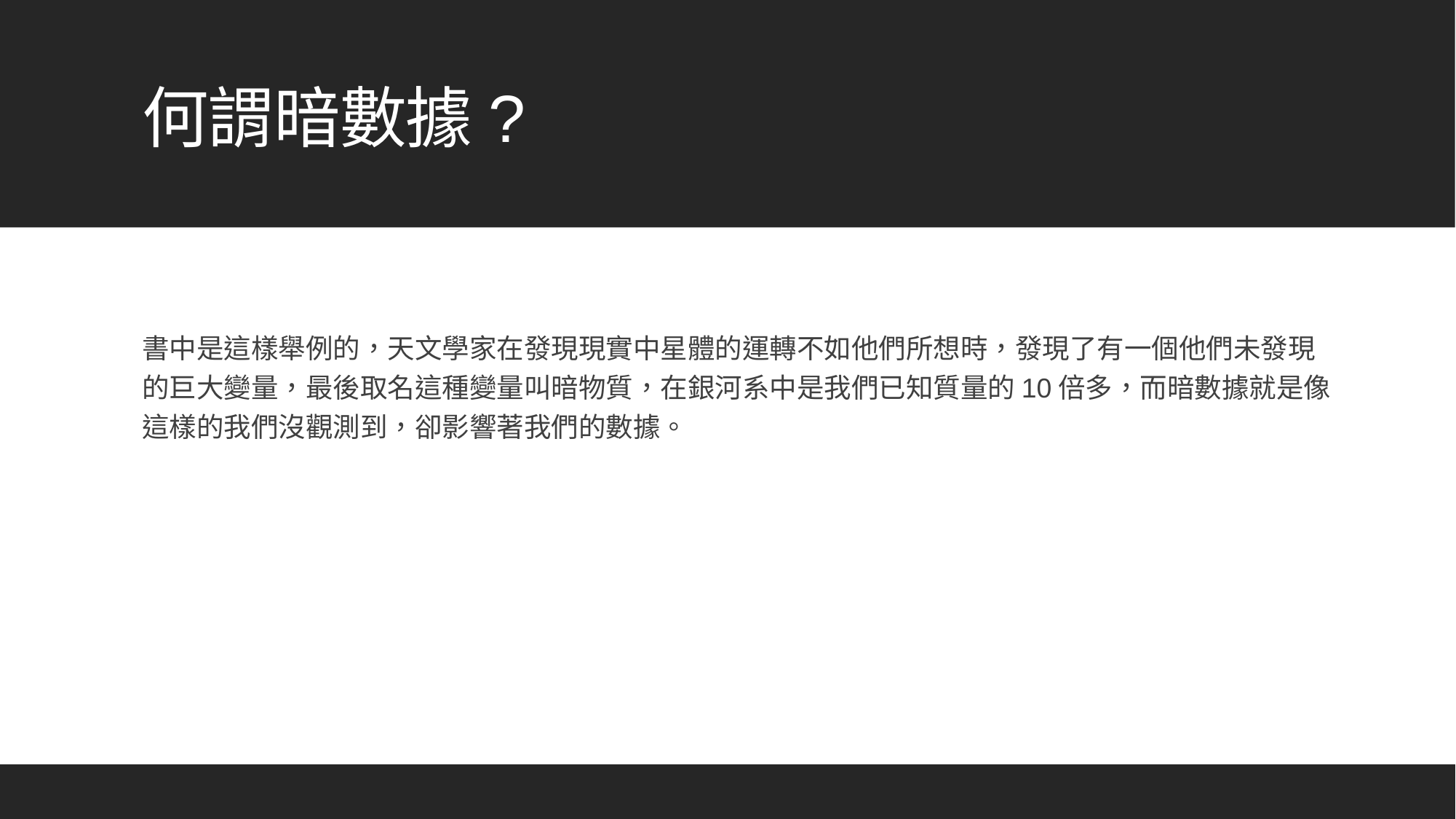

# 何謂暗數據?
書中是這樣舉例的，天文學家在發現現實中星體的運轉不如他們所想時，發現了有一個他們未發現的巨大變量，最後取名這種變量叫暗物質，在銀河系中是我們已知質量的10倍多，而暗數據就是像這樣的我們沒觀測到，卻影響著我們的數據。